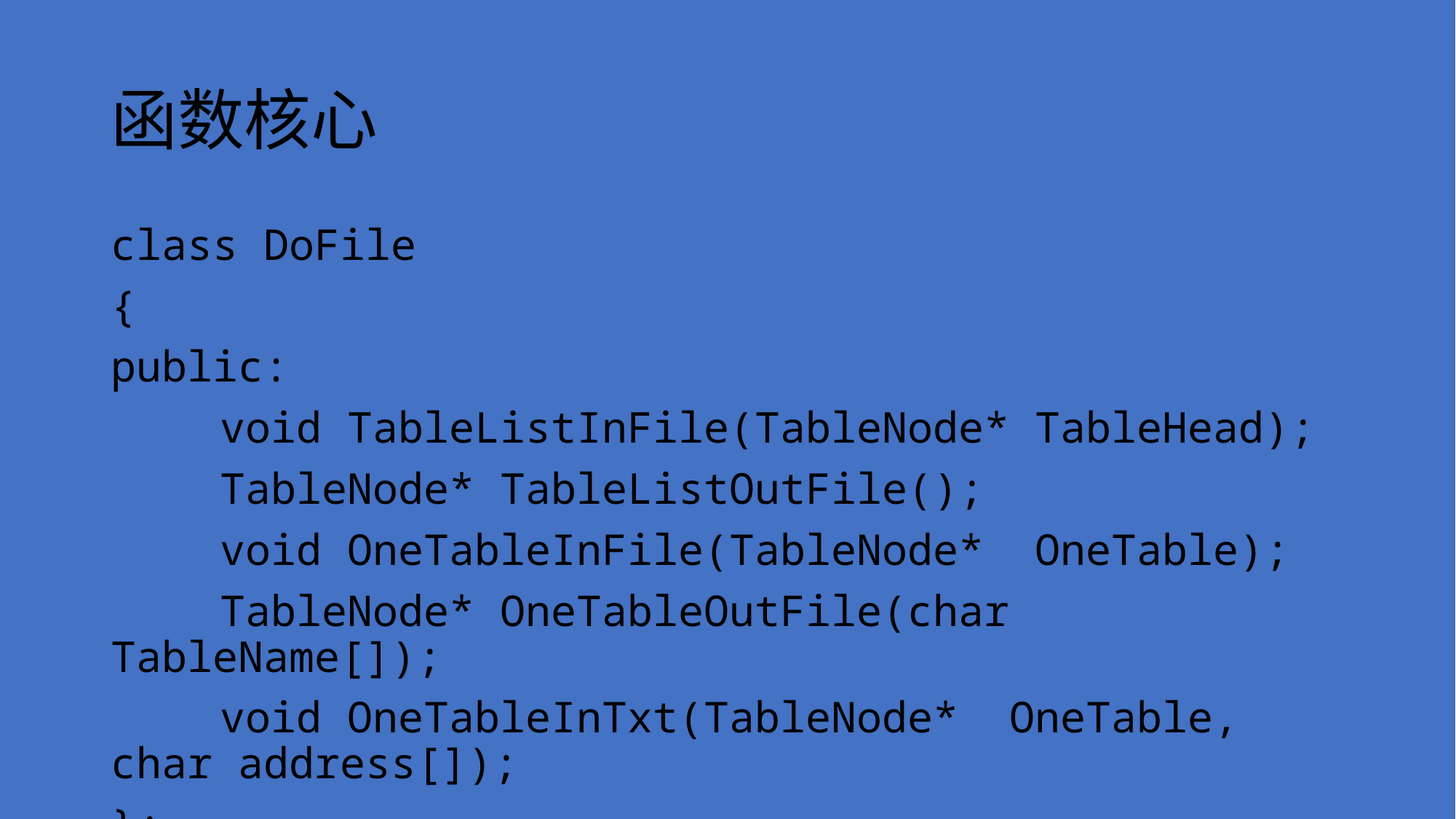

# 函数核心
class DoFile
{
public:
	void TableListInFile(TableNode* TableHead);
	TableNode* TableListOutFile();
	void OneTableInFile(TableNode*  OneTable);
	TableNode* OneTableOutFile(char TableName[]);
	void OneTableInTxt(TableNode*  OneTable, char address[]);
};